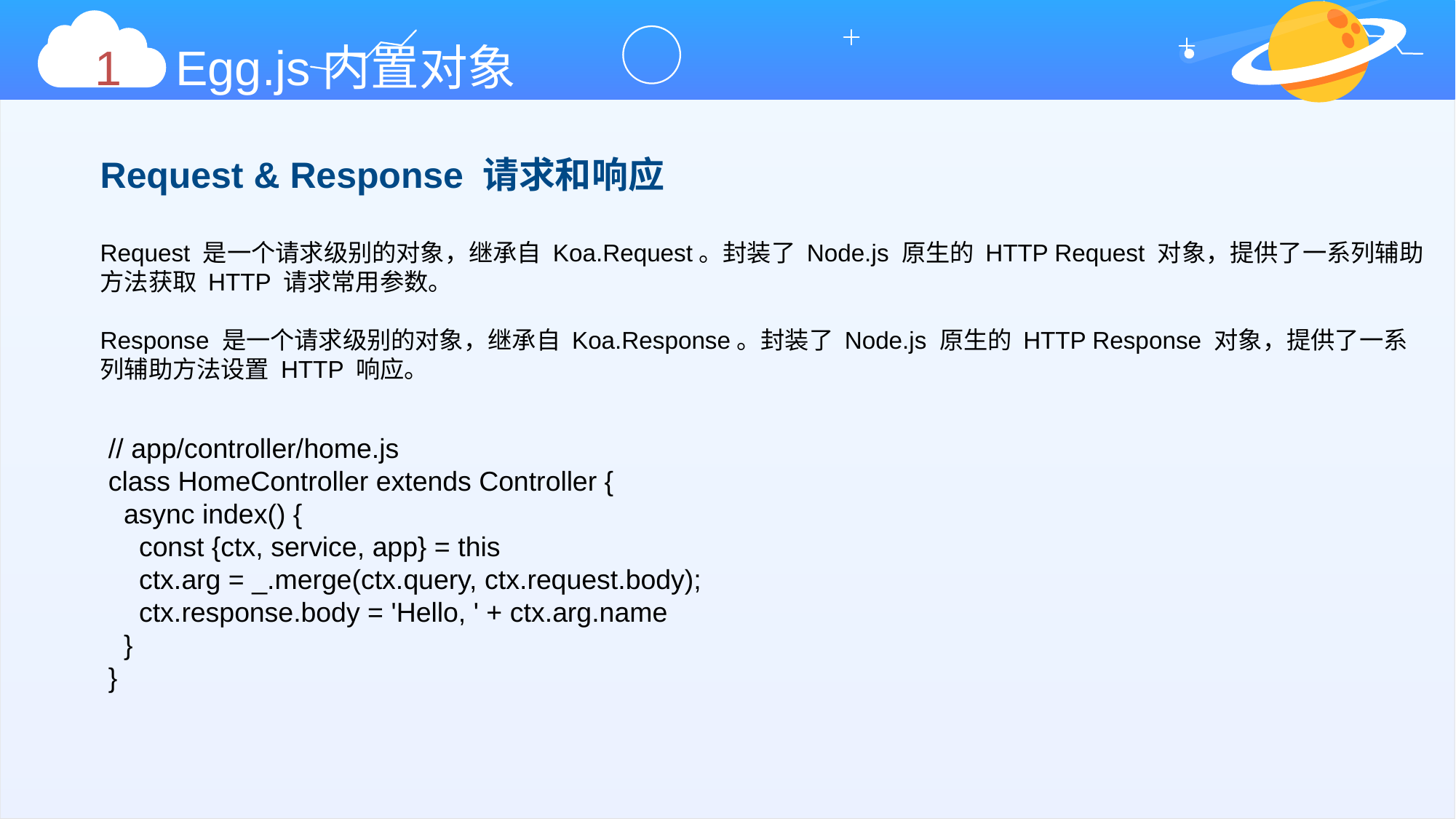

1    Egg.js内置对象
Request & Response 请求和响应
Request 是一个请求级别的对象，继承自 Koa.Request。封装了 Node.js 原生的 HTTP Request 对象，提供了一系列辅助方法获取 HTTP 请求常用参数。

Response 是一个请求级别的对象，继承自 Koa.Response。封装了 Node.js 原生的 HTTP Response 对象，提供了一系列辅助方法设置 HTTP 响应。
// app/controller/home.js
class HomeController extends Controller {
  async index() {
    const {ctx, service, app} = this
    ctx.arg = _.merge(ctx.query, ctx.request.body);
    ctx.response.body = 'Hello, ' + ctx.arg.name
  }
}